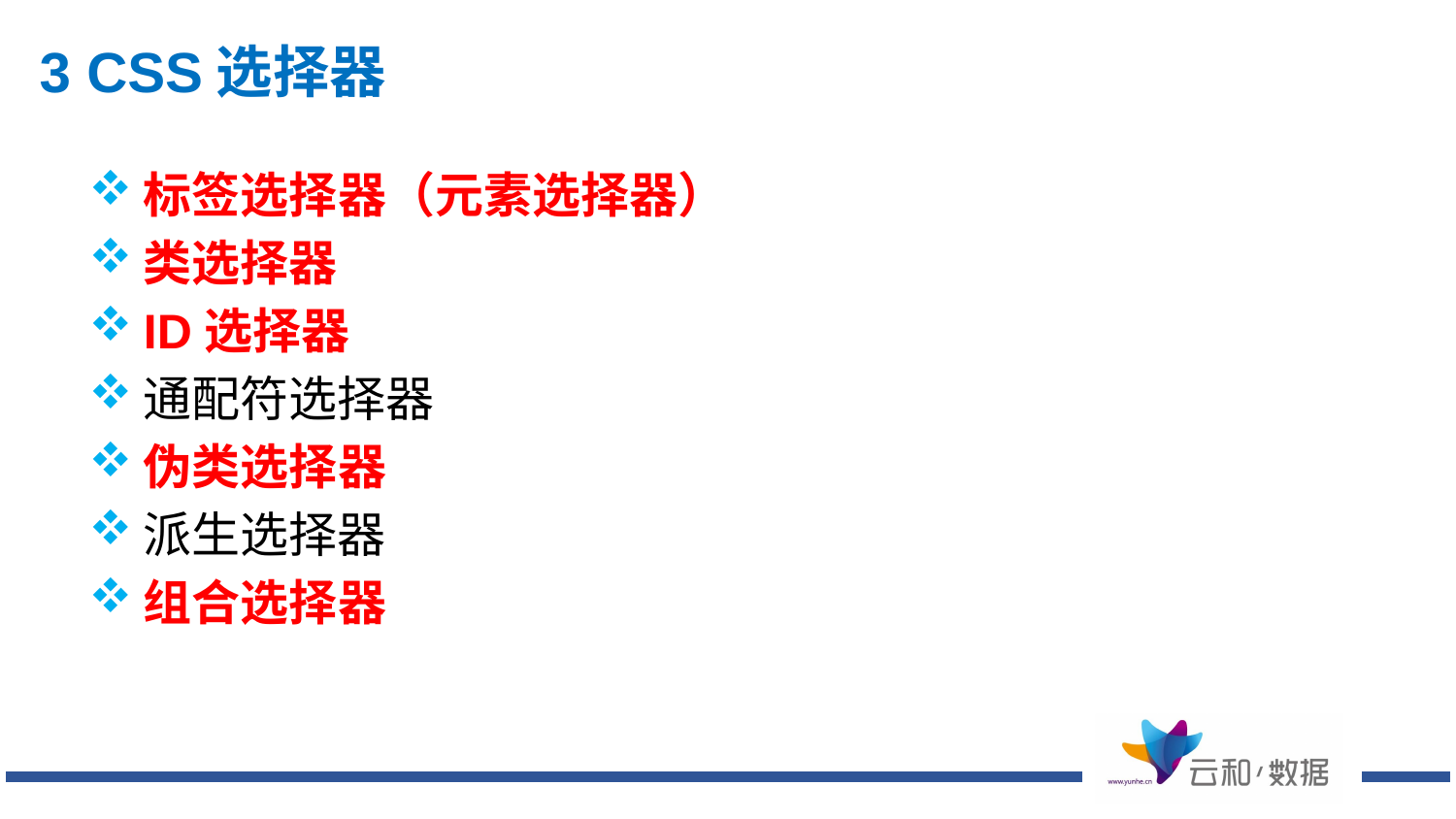

# 3 CSS选择器
标签选择器（元素选择器）
类选择器
ID选择器
通配符选择器
伪类选择器
派生选择器
组合选择器

15